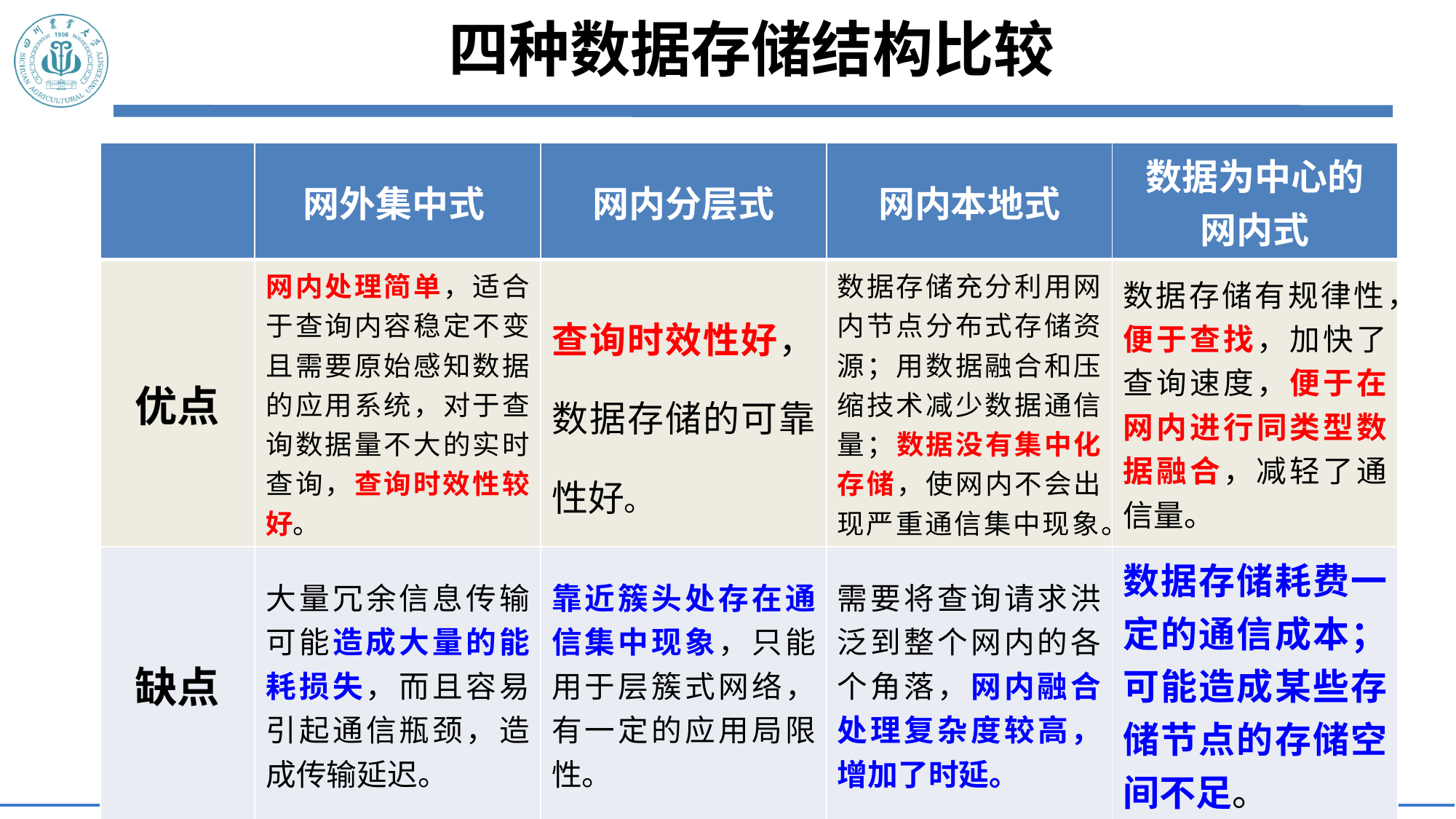

# 四种数据存储结构比较
|  | 网外集中式 | 网内分层式 | 网内本地式 | 数据为中心的 网内式 |
| --- | --- | --- | --- | --- |
| 优点 | 网内处理简单，适合于查询内容稳定不变且需要原始感知数据的应用系统，对于查询数据量不大的实时查询，查询时效性较好。 | 查询时效性好，数据存储的可靠性好。 | 数据存储充分利用网内节点分布式存储资源；用数据融合和压缩技术减少数据通信量；数据没有集中化存储，使网内不会出现严重通信集中现象。 | 数据存储有规律性，便于查找，加快了查询速度，便于在网内进行同类型数据融合，减轻了通信量。 |
| 缺点 | 大量冗余信息传输可能造成大量的能耗损失，而且容易引起通信瓶颈，造成传输延迟。 | 靠近簇头处存在通信集中现象，只能用于层簇式网络，有一定的应用局限性。 | 需要将查询请求洪泛到整个网内的各个角落，网内融合处理复杂度较高，增加了时延。 | 数据存储耗费一定的通信成本；可能造成某些存储节点的存储空间不足。 |